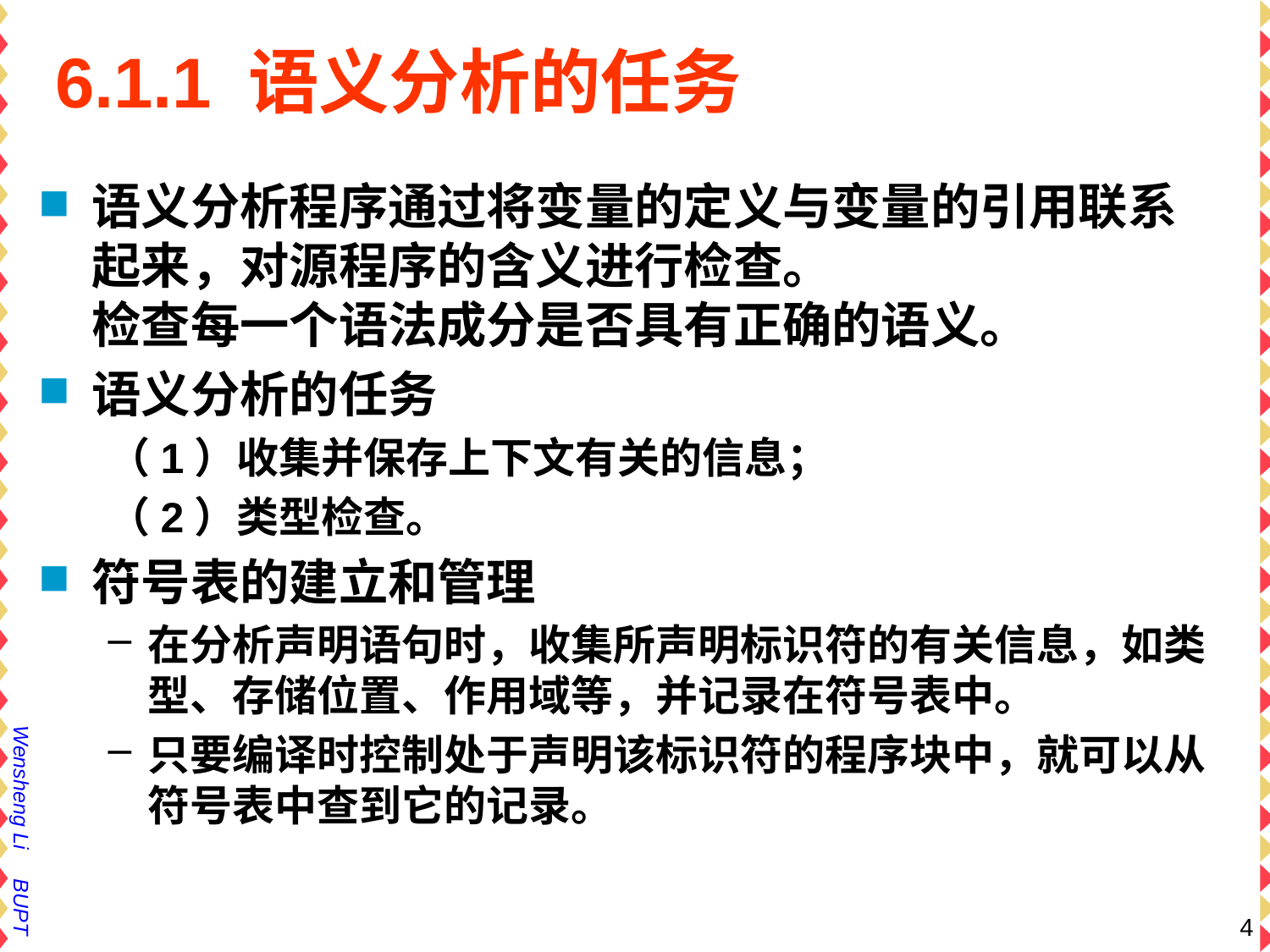

# 6.1.1 语义分析的任务
语义分析程序通过将变量的定义与变量的引用联系起来，对源程序的含义进行检查。
检查每一个语法成分是否具有正确的语义。
语义分析的任务
（1）收集并保存上下文有关的信息；
（2）类型检查。
符号表的建立和管理
在分析声明语句时，收集所声明标识符的有关信息，如类型、存储位置、作用域等，并记录在符号表中。
只要编译时控制处于声明该标识符的程序块中，就可以从符号表中查到它的记录。
4